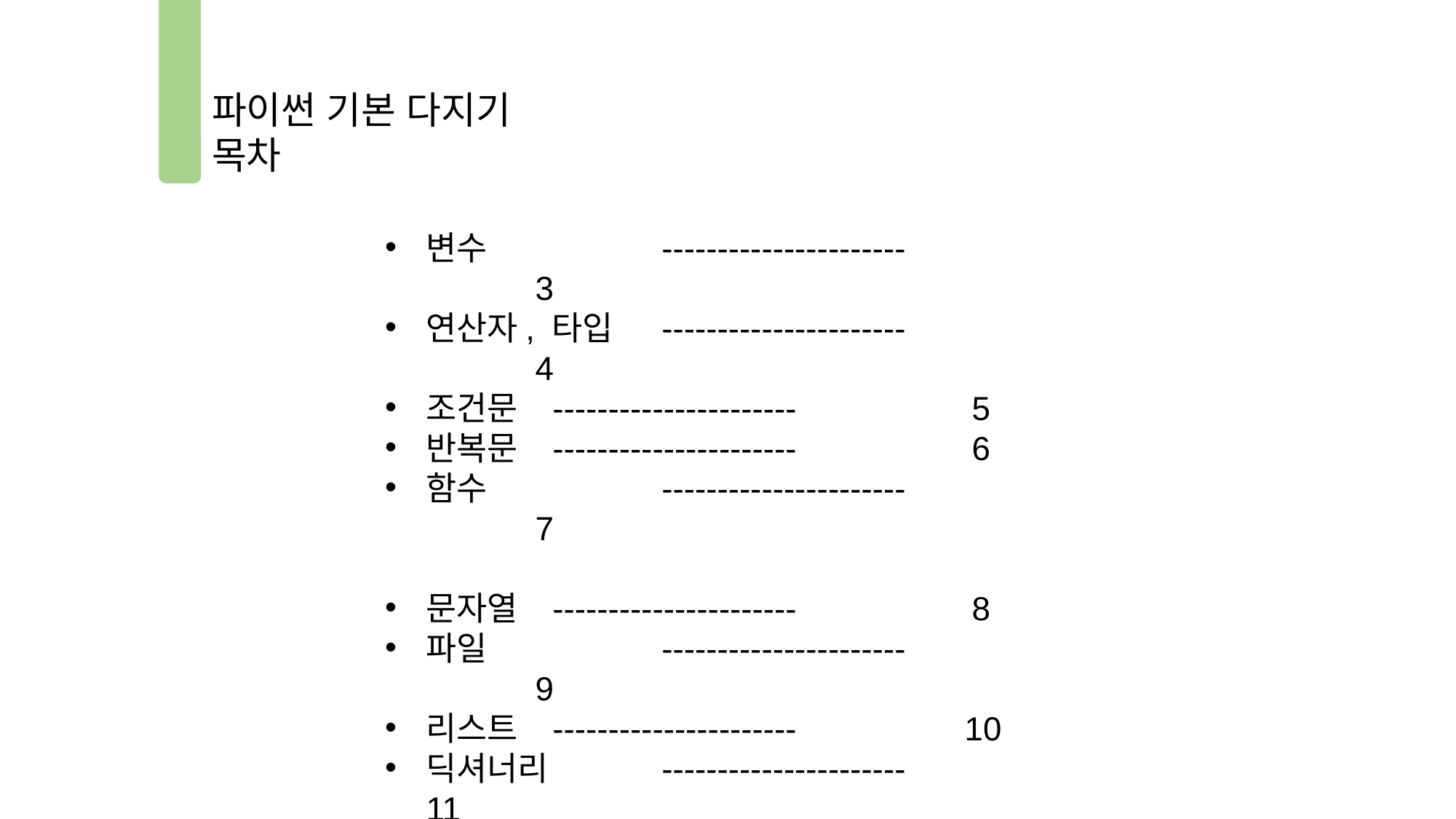

파이썬 기본 다지기
목차
변수		 ----------------------		3
연산자, 타입	 ----------------------		4
조건문	 ----------------------		5
반복문	 ----------------------		6
함수		 ----------------------		7

문자열	 ----------------------		8
파일		 ----------------------		9
리스트	 ----------------------	           10
딕셔너리	 ----------------------	           11
튜플		 ----------------------	           12